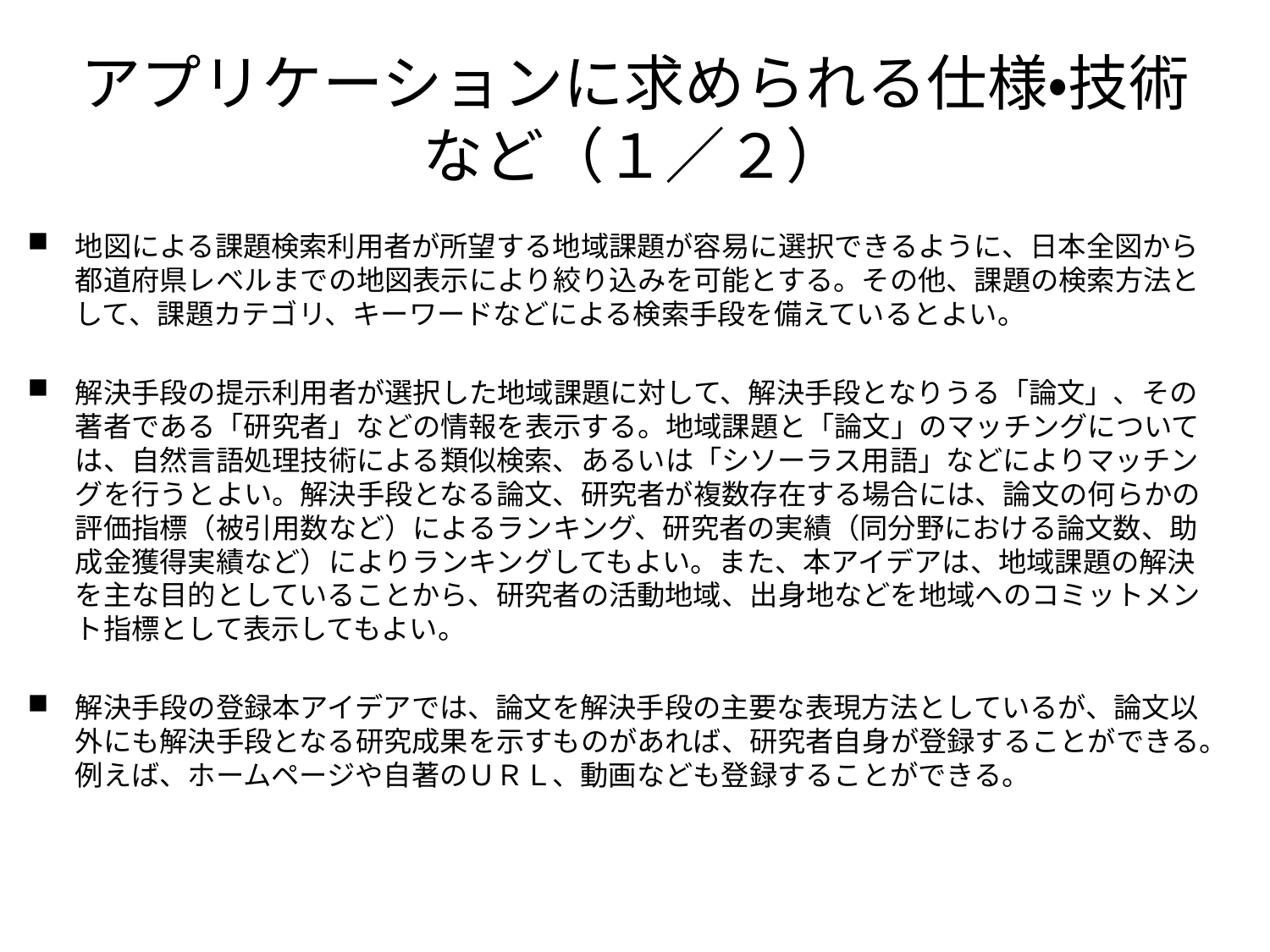

# アプリケーションに求められる仕様・技術など（１／２）
地図による課題検索利用者が所望する地域課題が容易に選択できるように、日本全図から都道府県レベルまでの地図表示により絞り込みを可能とする。その他、課題の検索方法として、課題カテゴリ、キーワードなどによる検索手段を備えているとよい。

解決手段の提示利用者が選択した地域課題に対して、解決手段となりうる「論文」、その著者である「研究者」などの情報を表示する。地域課題と「論文」のマッチングについては、自然言語処理技術による類似検索、あるいは「シソーラス用語」などによりマッチングを行うとよい。解決手段となる論文、研究者が複数存在する場合には、論文の何らかの評価指標（被引用数など）によるランキング、研究者の実績（同分野における論文数、助成金獲得実績など）によりランキングしてもよい。また、本アイデアは、地域課題の解決を主な目的としていることから、研究者の活動地域、出身地などを地域へのコミットメント指標として表示してもよい。

解決手段の登録本アイデアでは、論文を解決手段の主要な表現方法としているが、論文以外にも解決手段となる研究成果を示すものがあれば、研究者自身が登録することができる。例えば、ホームページや自著のＵＲＬ、動画なども登録することができる。